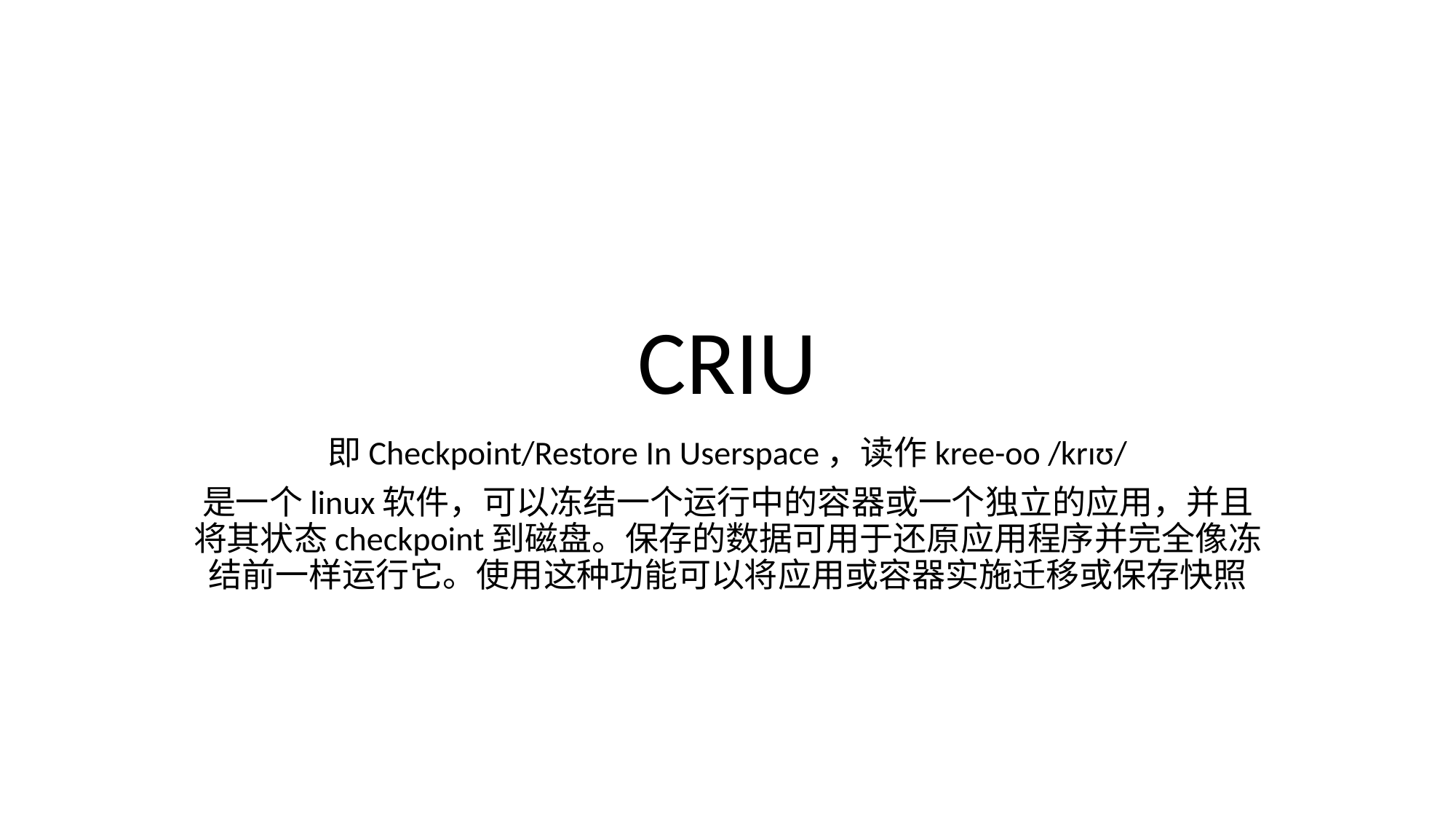

# CRIU
即Checkpoint/Restore In Userspace，读作kree-oo /krɪʊ/
是一个linux软件，可以冻结一个运行中的容器或一个独立的应用，并且将其状态checkpoint到磁盘。保存的数据可用于还原应用程序并完全像冻结前一样运行它。使用这种功能可以将应用或容器实施迁移或保存快照